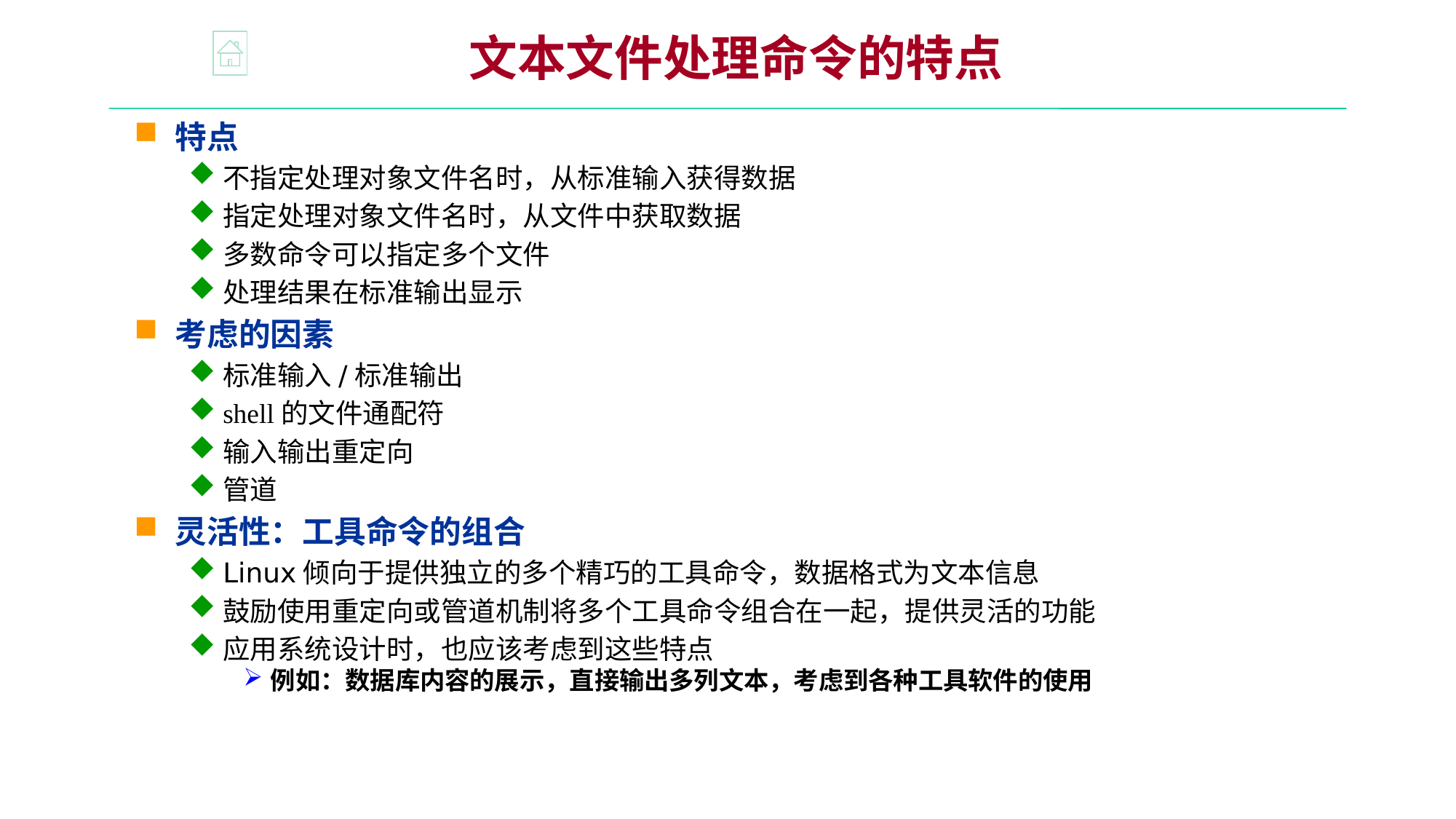

文本文件处理命令的特点

特点
不指定处理对象文件名时，从标准输入获得数据
指定处理对象文件名时，从文件中获取数据
多数命令可以指定多个文件
处理结果在标准输出显示
考虑的因素
标准输入/标准输出
shell的文件通配符
输入输出重定向
管道
灵活性：工具命令的组合
Linux倾向于提供独立的多个精巧的工具命令，数据格式为文本信息
鼓励使用重定向或管道机制将多个工具命令组合在一起，提供灵活的功能
应用系统设计时，也应该考虑到这些特点
例如：数据库内容的展示，直接输出多列文本，考虑到各种工具软件的使用